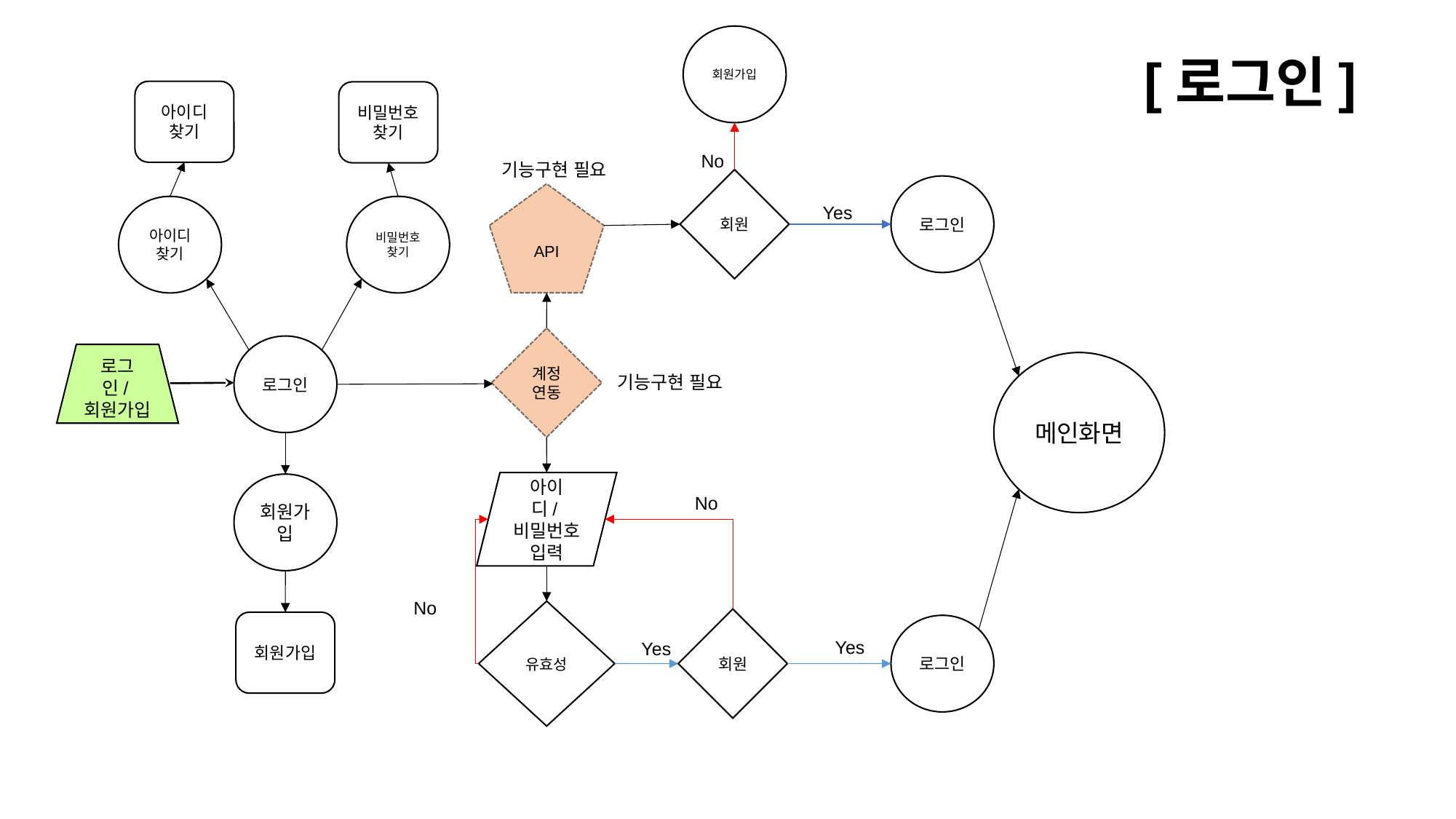

회원가입
[로그인]
아이디 찾기
비밀번호 찾기
No
기능구현 필요
회원
로그인
API
Yes
비밀번호 찾기

아이디찾기

계정연동
로그인
로그인/회원가입
메인화면
기능구현 필요
아이디/비밀번호 입력
회원가입
No
No
유효성
회원
회원가입
로그인
Yes
Yes